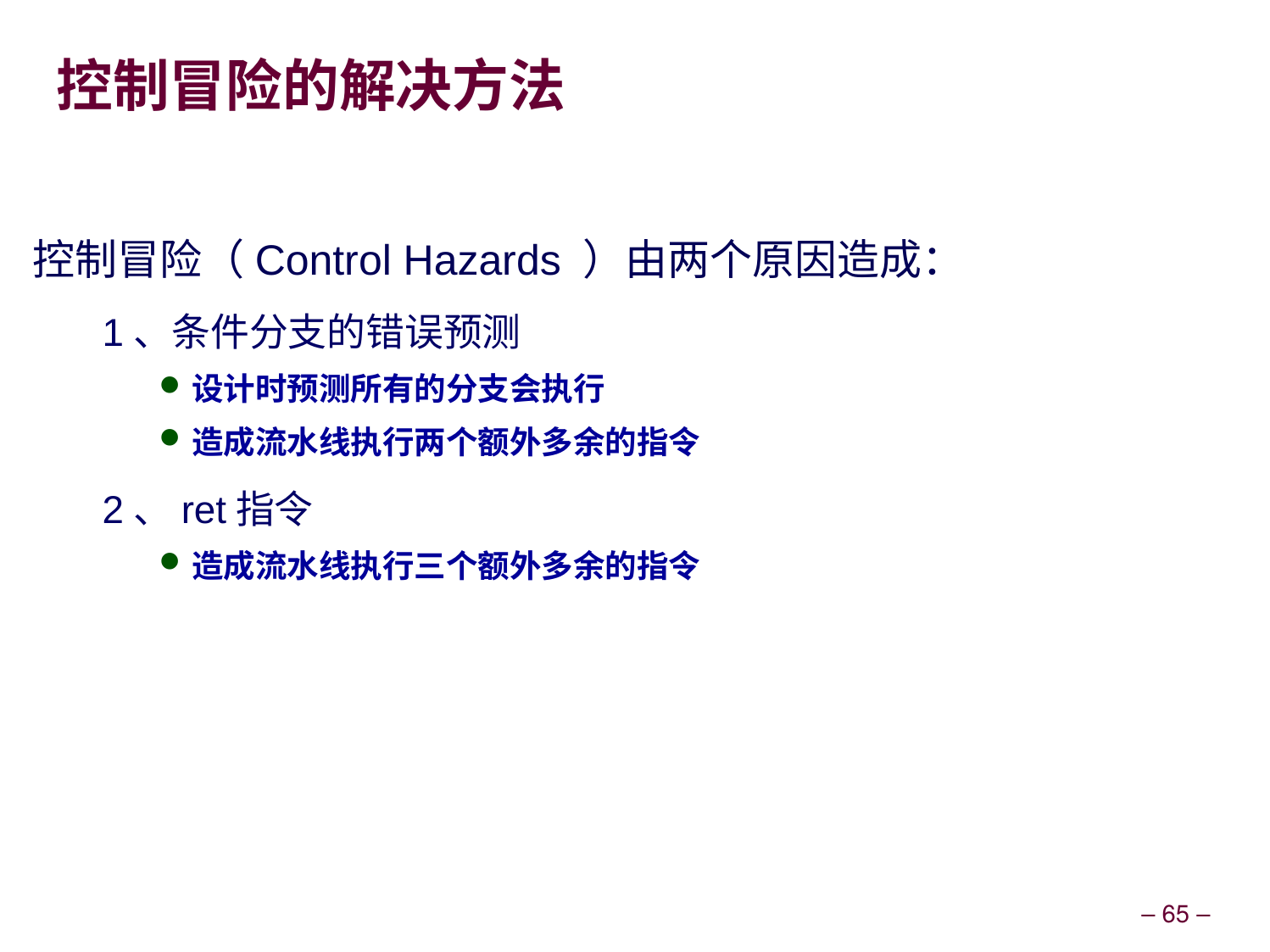

# 控制冒险的解决方法
控制冒险（Control Hazards ）由两个原因造成：
1、条件分支的错误预测
设计时预测所有的分支会执行
造成流水线执行两个额外多余的指令
2、ret指令
造成流水线执行三个额外多余的指令